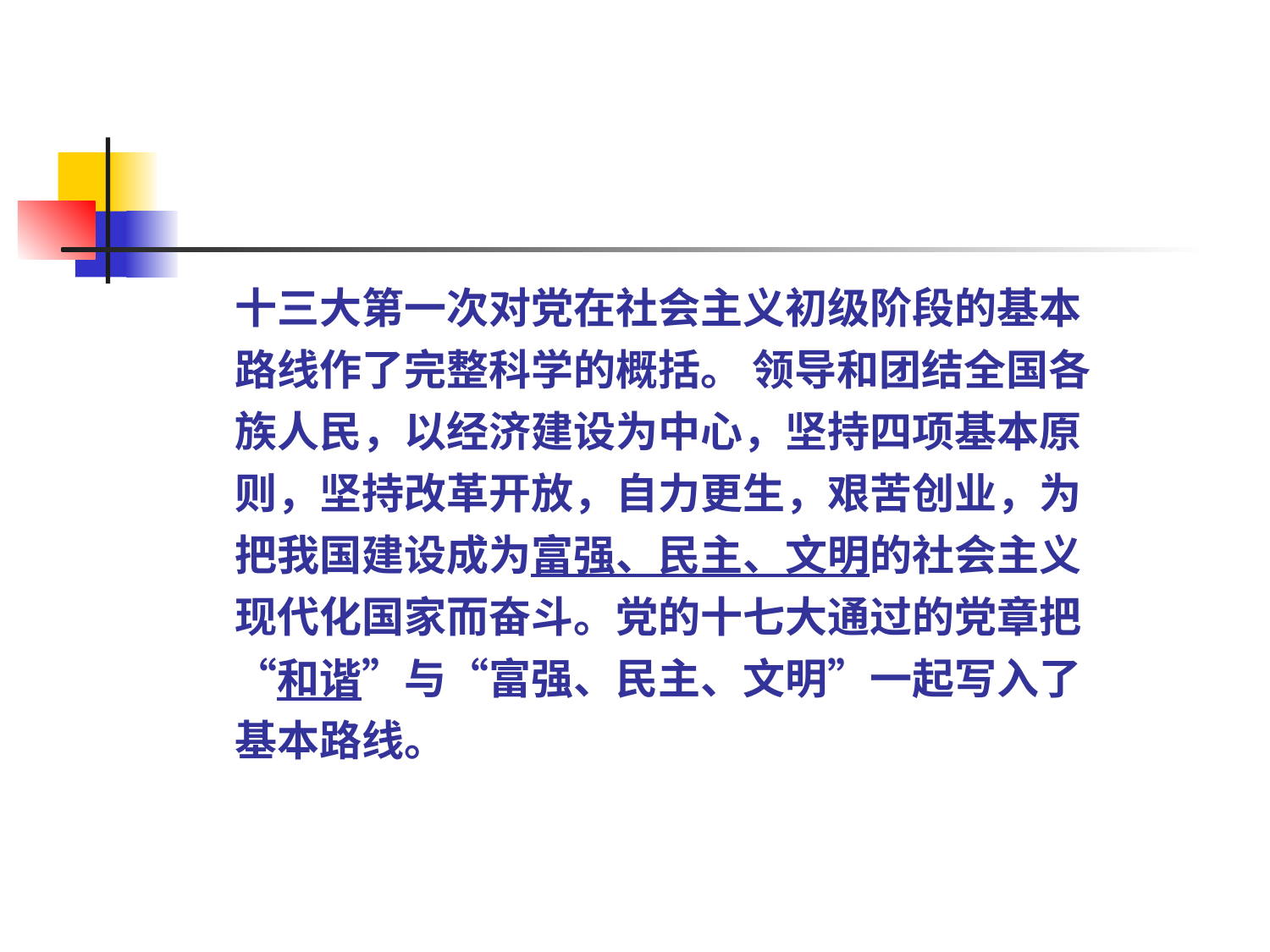

十三大第一次对党在社会主义初级阶段的基本路线作了完整科学的概括。 领导和团结全国各族人民，以经济建设为中心，坚持四项基本原则，坚持改革开放，自力更生，艰苦创业，为把我国建设成为富强、民主、文明的社会主义现代化国家而奋斗。党的十七大通过的党章把“和谐”与“富强、民主、文明”一起写入了基本路线。